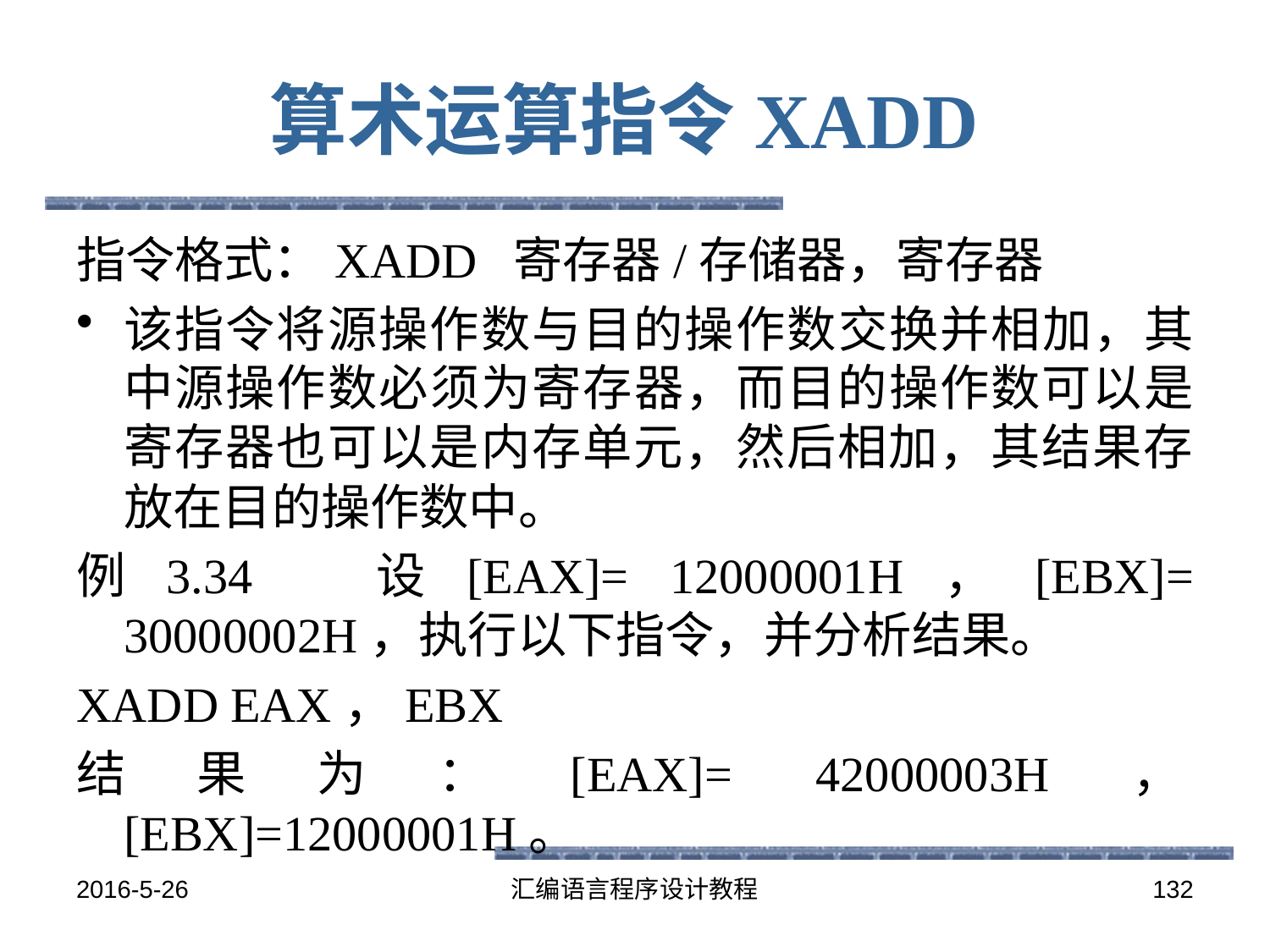

# 算术运算指令XADD
指令格式：XADD  寄存器/存储器，寄存器
该指令将源操作数与目的操作数交换并相加，其中源操作数必须为寄存器，而目的操作数可以是寄存器也可以是内存单元，然后相加，其结果存放在目的操作数中。
例3.34  设[EAX]= 12000001H，[EBX]= 30000002H，执行以下指令，并分析结果。
XADD EAX，EBX
结果为：[EAX]= 42000003H，[EBX]=12000001H。
2016-5-26
汇编语言程序设计教程
132